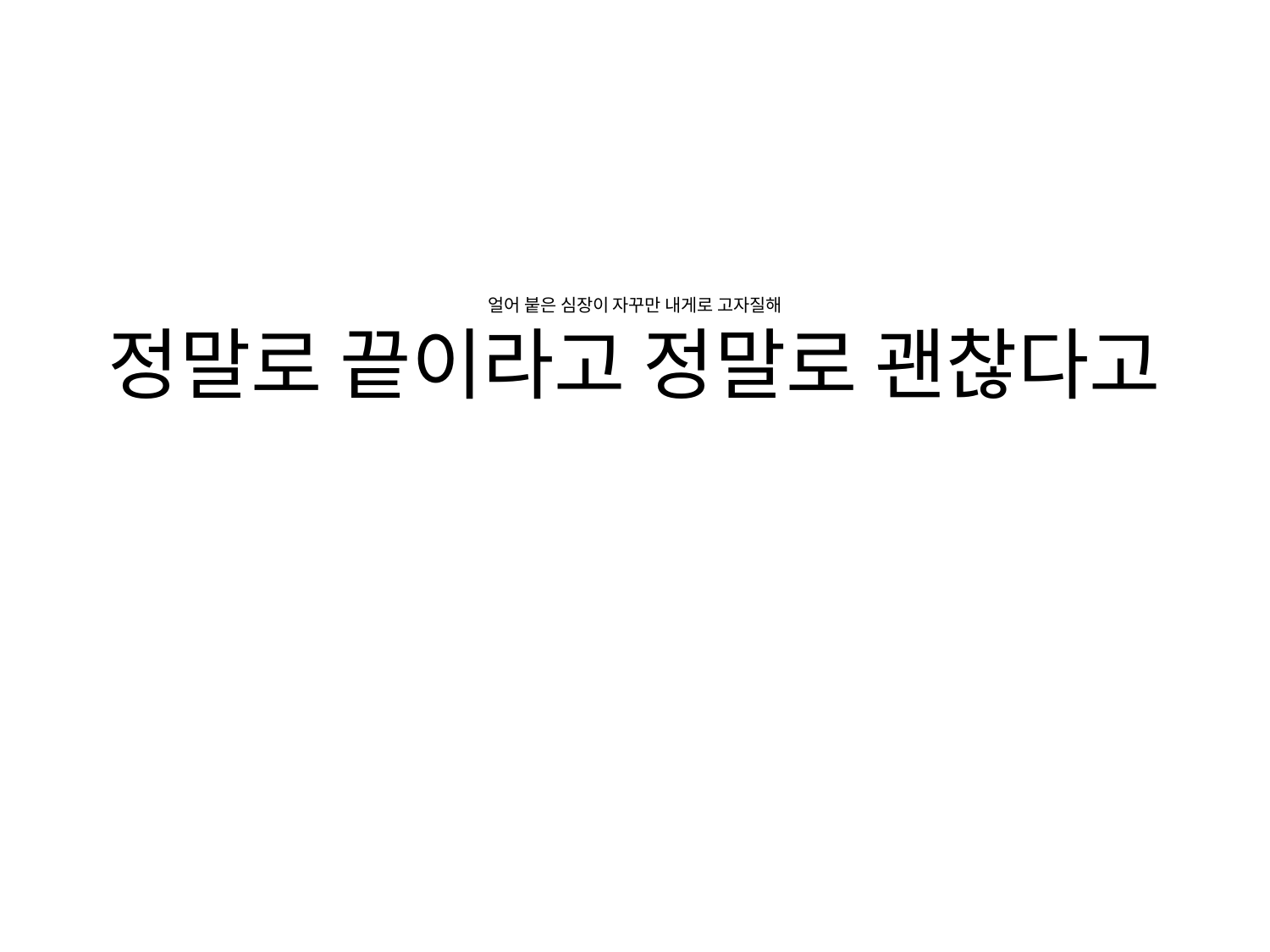

# 얼어 붙은 심장이 자꾸만 내게로 고자질해
정말로 끝이라고 정말로 괜찮다고